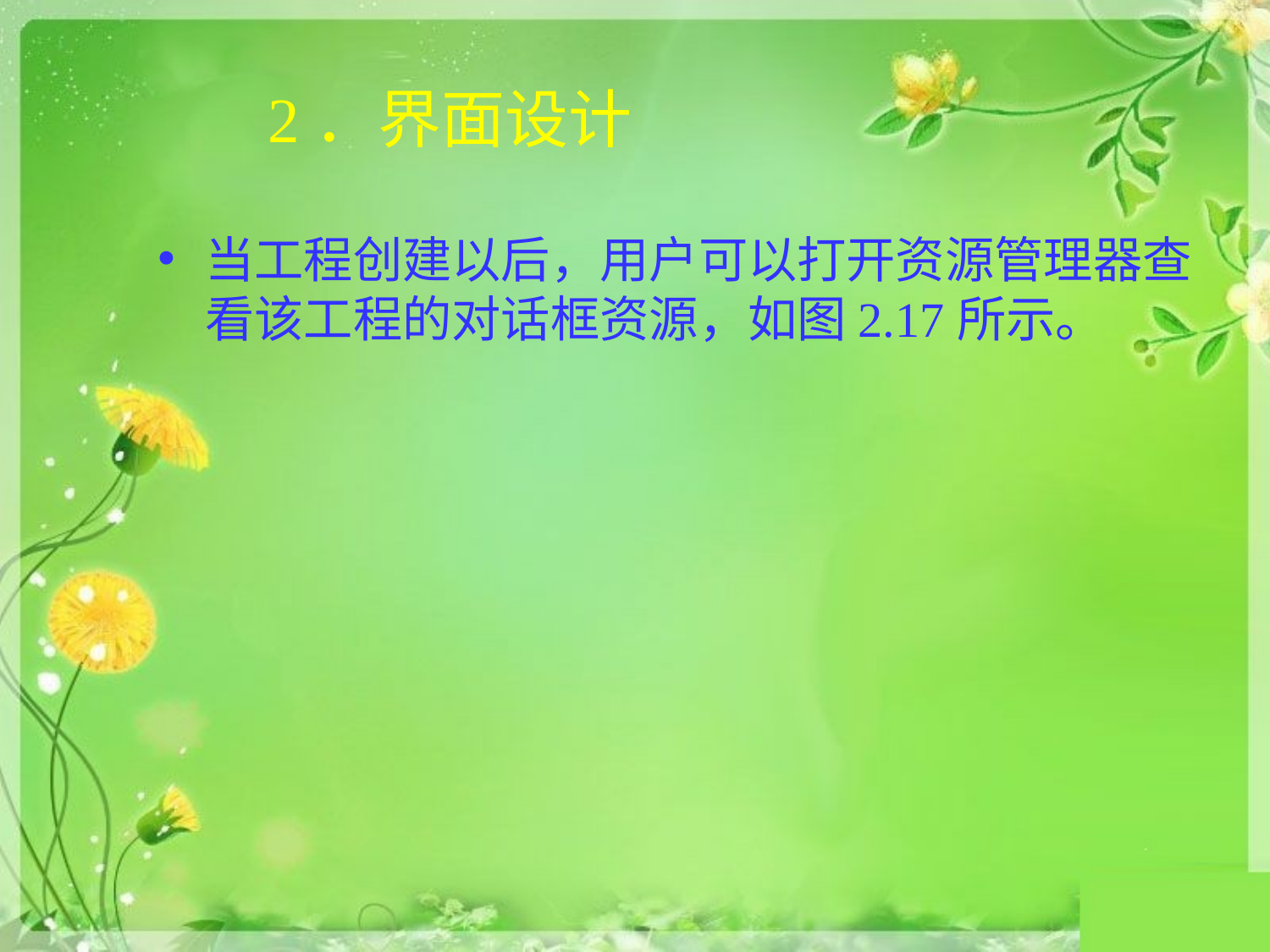

# 2．界面设计
当工程创建以后，用户可以打开资源管理器查看该工程的对话框资源，如图2.17所示。